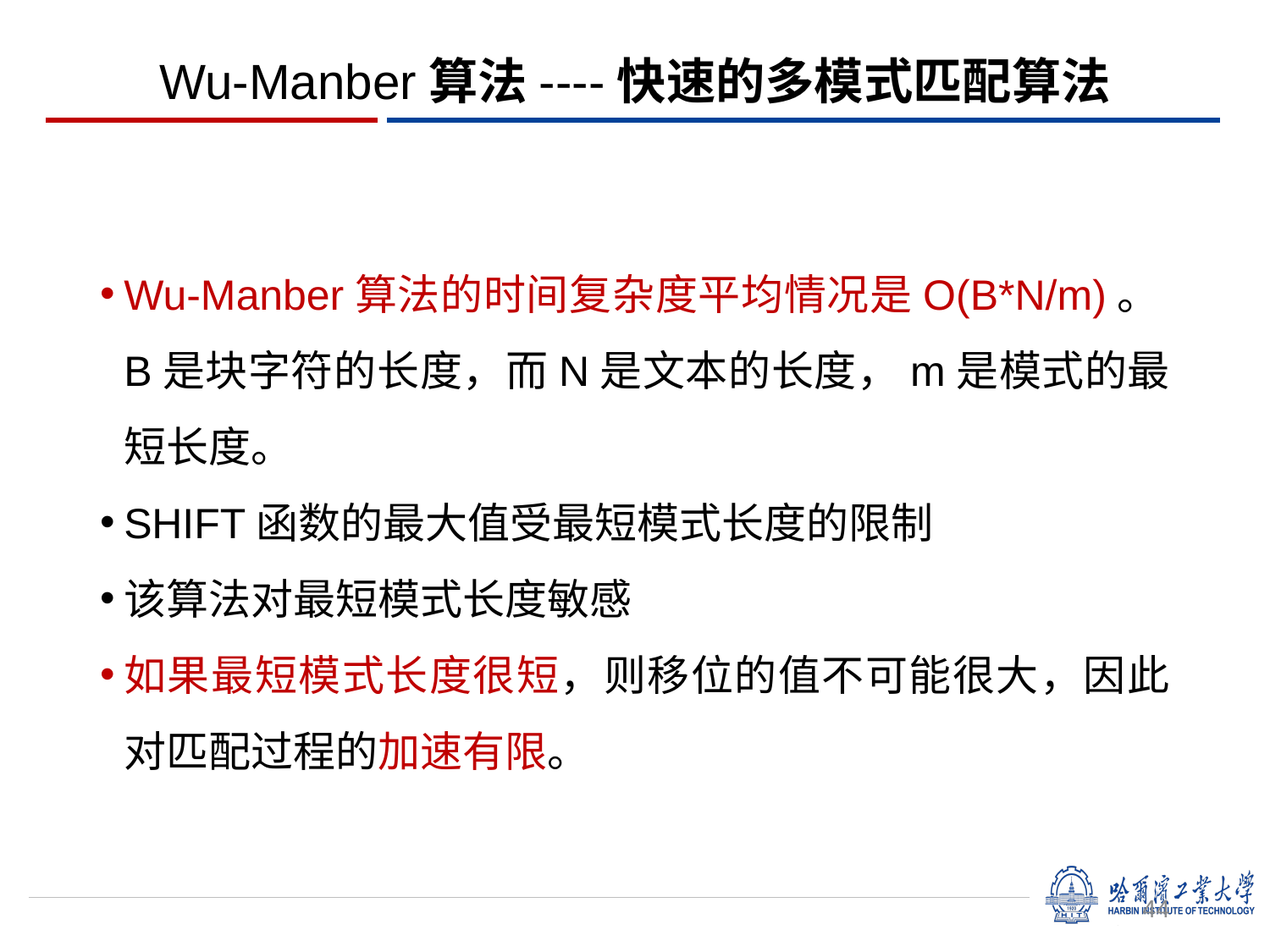

Wu-Manber算法----快速的多模式匹配算法
Wu-Manber算法的时间复杂度平均情况是O(B*N/m)。B是块字符的长度，而N是文本的长度，m是模式的最短长度。
SHIFT函数的最大值受最短模式长度的限制
该算法对最短模式长度敏感
如果最短模式长度很短，则移位的值不可能很大，因此对匹配过程的加速有限。

44